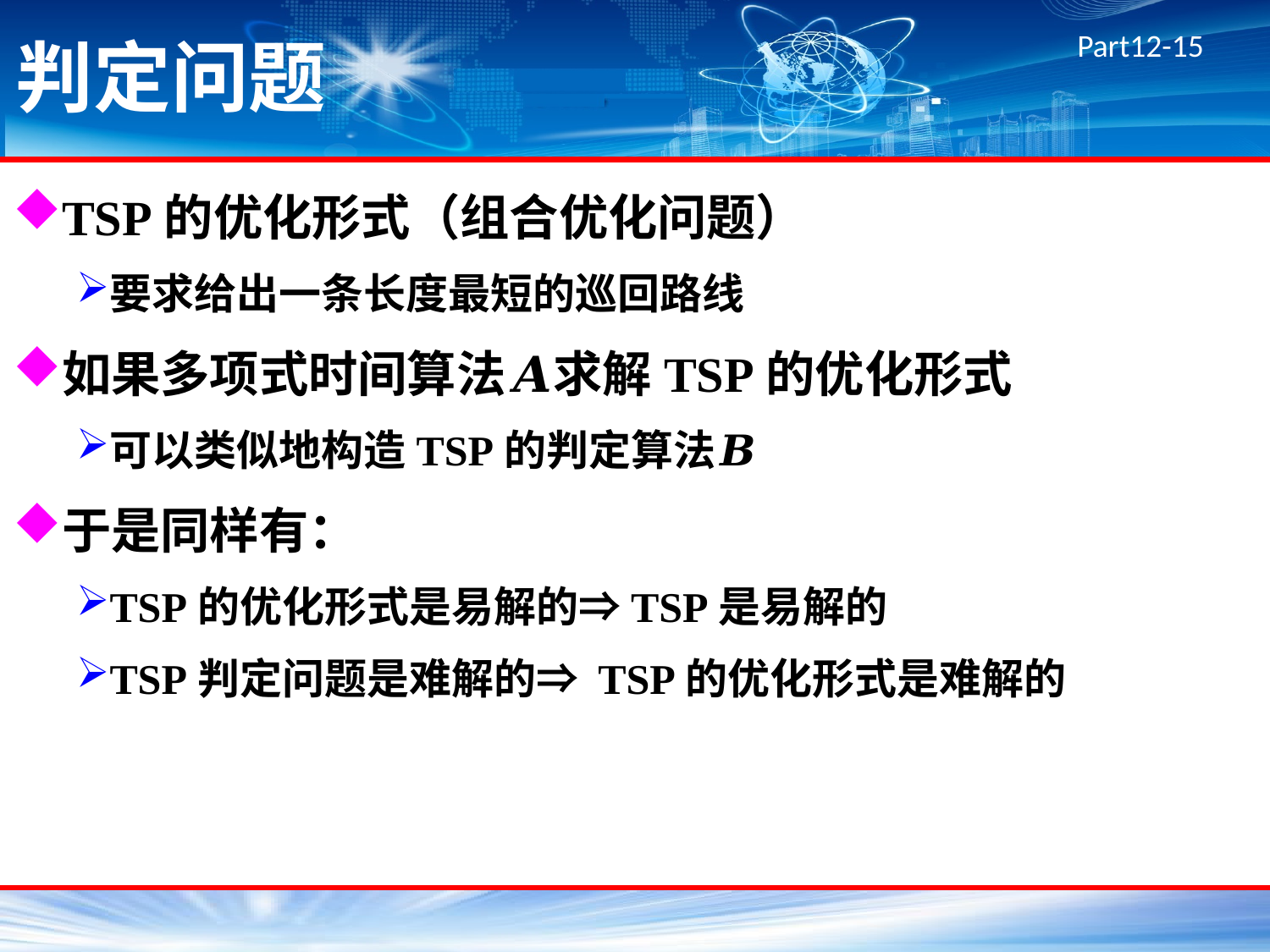

# 判定问题
TSP的优化形式（组合优化问题）
要求给出一条长度最短的巡回路线
如果多项式时间算法𝑨求解TSP的优化形式
可以类似地构造TSP的判定算法𝑩
于是同样有：
TSP的优化形式是易解的⇒TSP是易解的
TSP判定问题是难解的⇒ TSP的优化形式是难解的